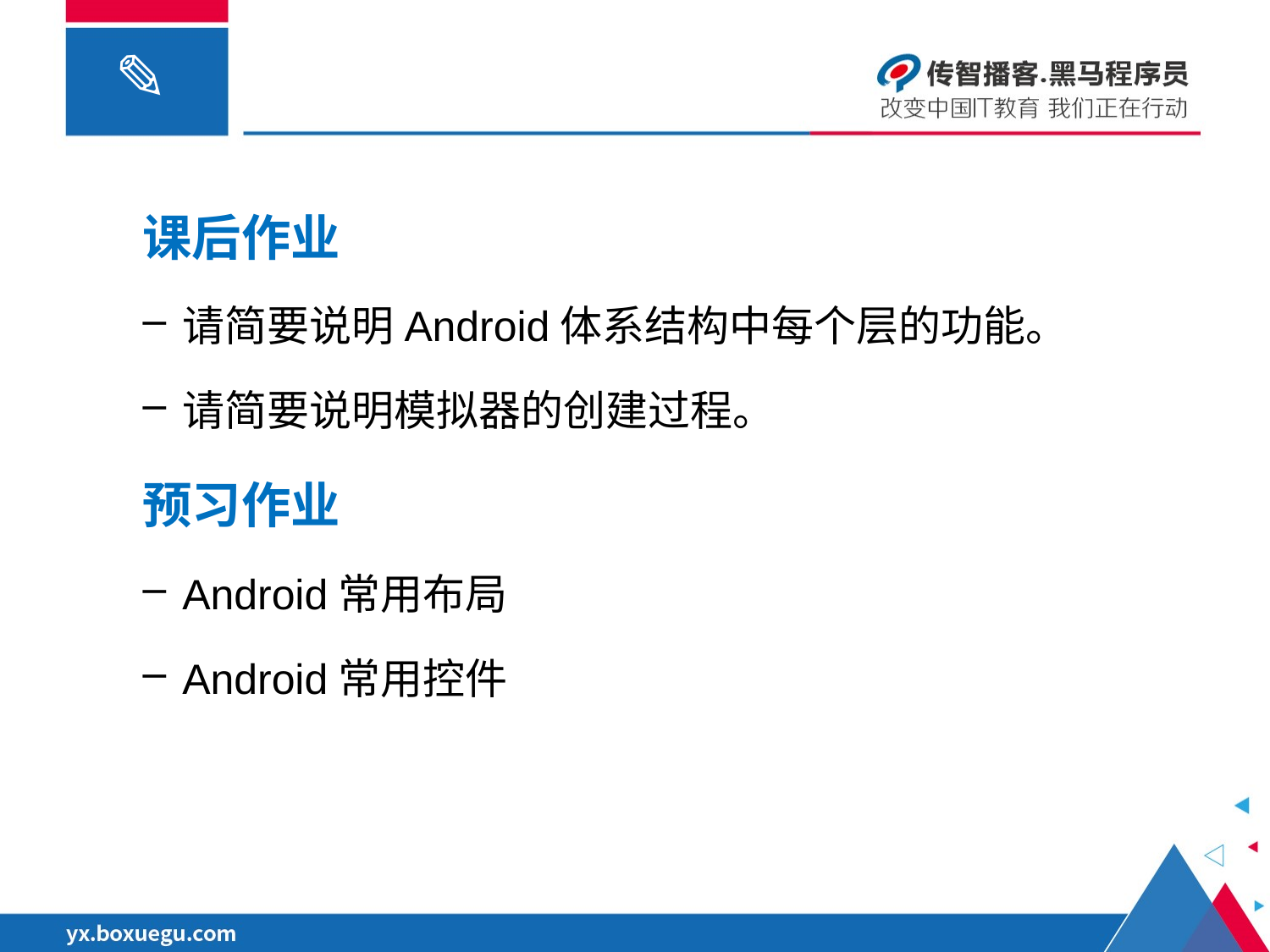

课后作业
请简要说明Android体系结构中每个层的功能。
请简要说明模拟器的创建过程。
预习作业
Android常用布局
Android常用控件